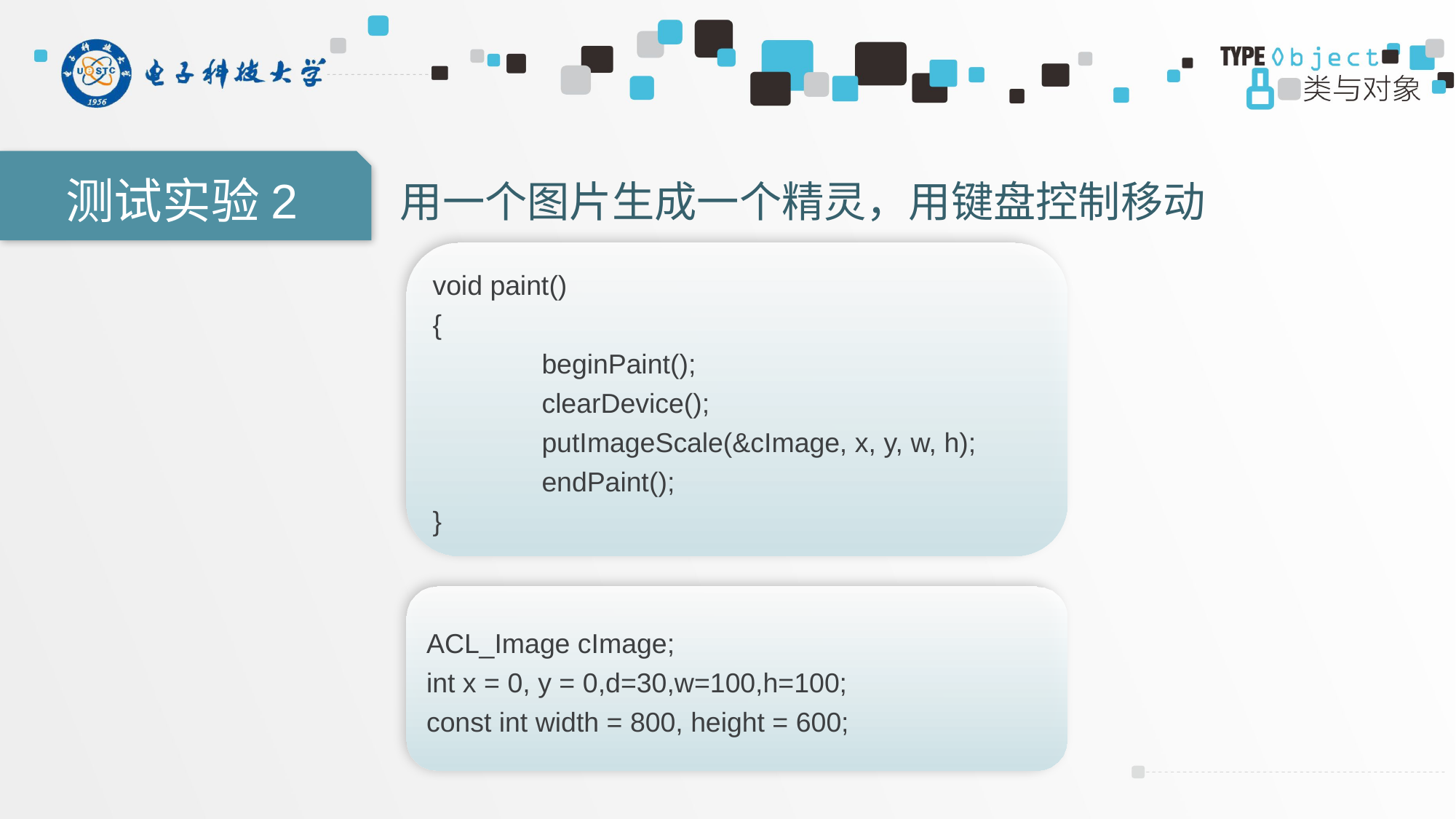

测试实验2
用一个图片生成一个精灵，用键盘控制移动
void paint()
{
	beginPaint();
	clearDevice();
	putImageScale(&cImage, x, y, w, h);
	endPaint();
}
ACL_Image cImage;
int x = 0, y = 0,d=30,w=100,h=100;
const int width = 800, height = 600;